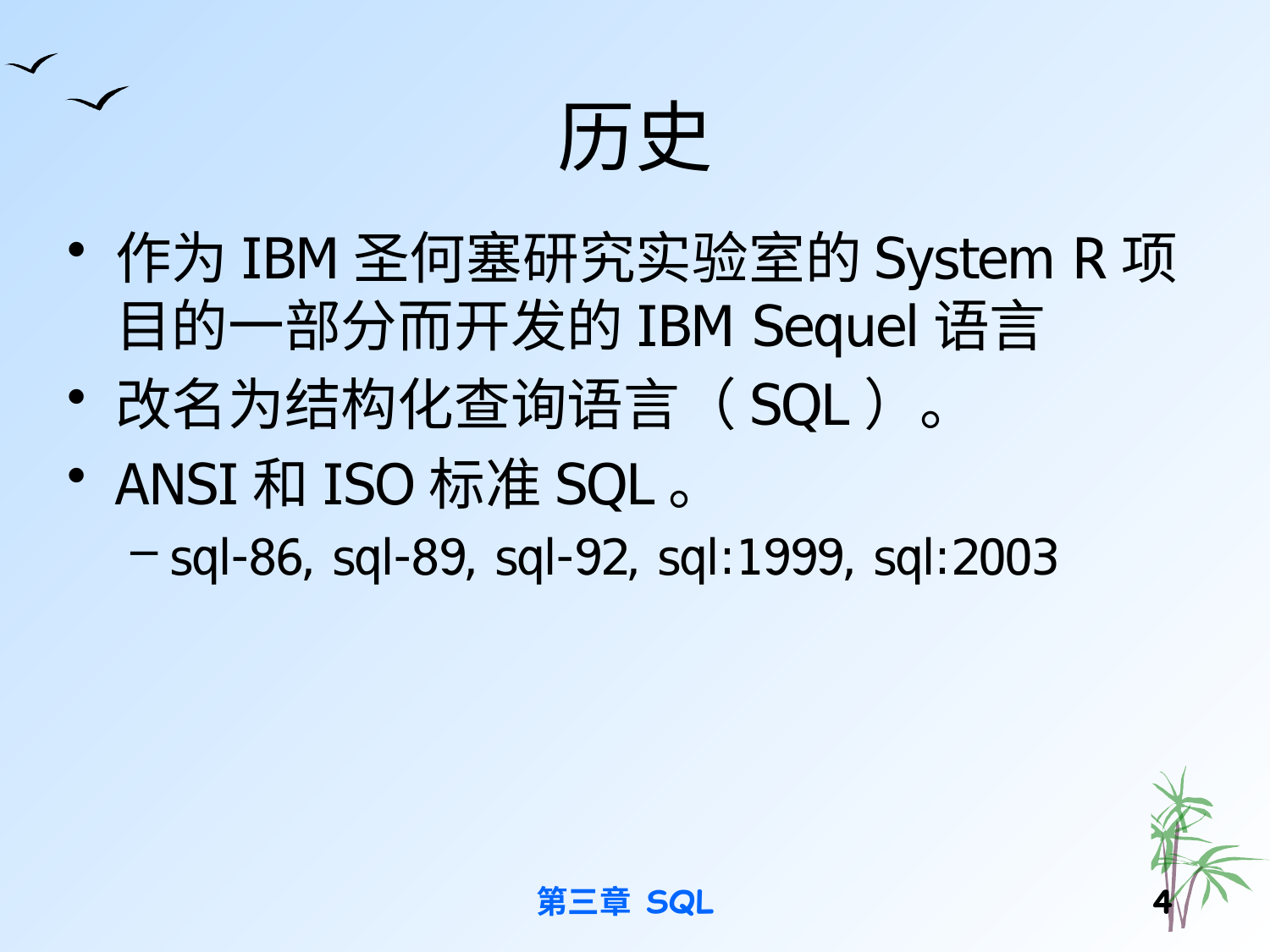

# 历史
作为IBM圣何塞研究实验室的System R项目的一部分而开发的IBM Sequel语言
改名为结构化查询语言（SQL）。
ANSI和ISO标准SQL。
sql-86, sql-89, sql-92, sql:1999, sql:2003
第三章 SQL
4